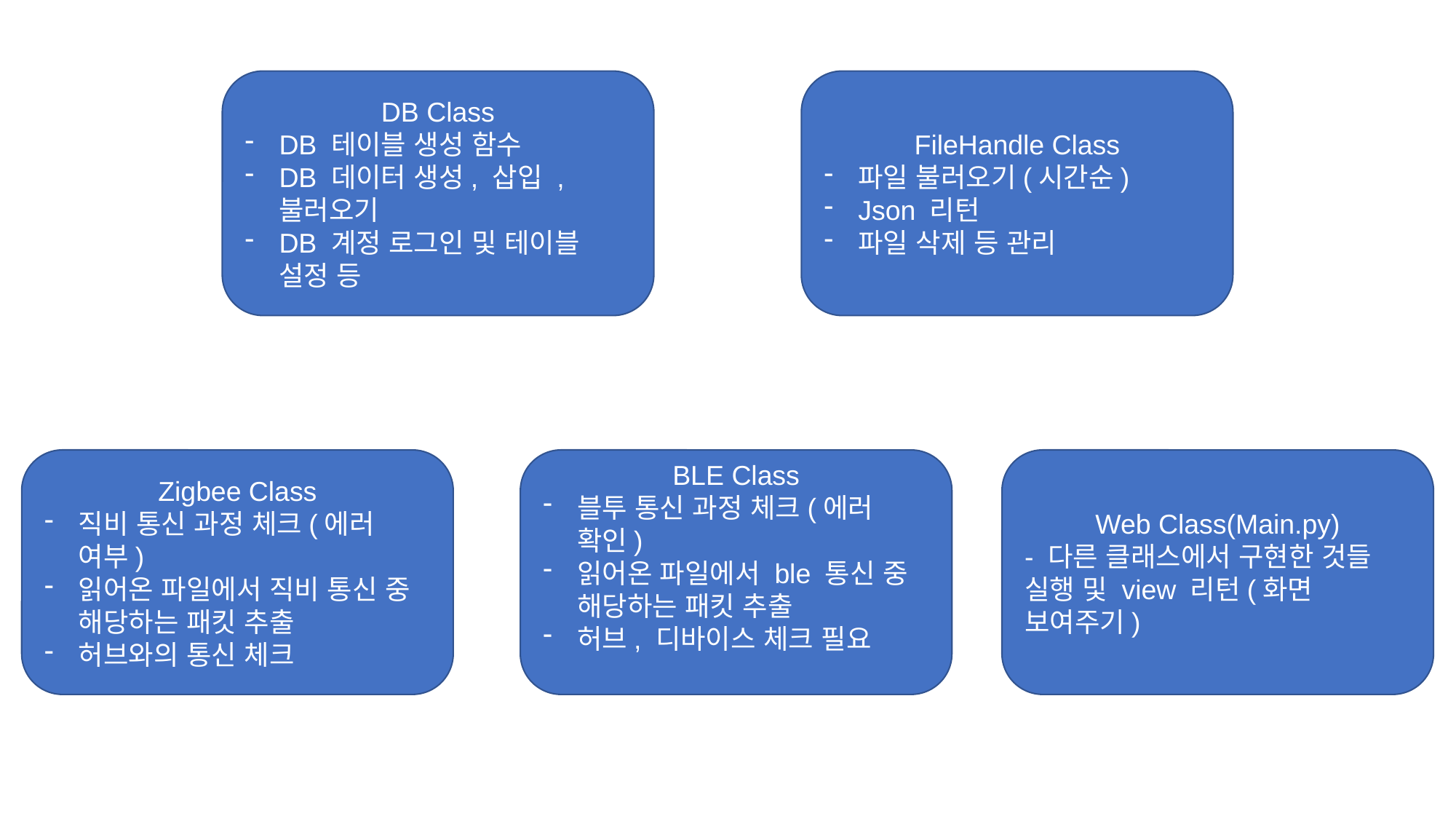

DB Class
DB 테이블 생성 함수
DB 데이터 생성, 삽입 , 불러오기
DB 계정 로그인 및 테이블 설정 등

FileHandle Class
파일 불러오기(시간순)
Json 리턴
파일 삭제 등 관리
Zigbee Class
직비 통신 과정 체크(에러 여부)
읽어온 파일에서 직비 통신 중 해당하는 패킷 추출
허브와의 통신 체크
BLE Class
블투 통신 과정 체크(에러 확인)
읽어온 파일에서 ble 통신 중 해당하는 패킷 추출
허브, 디바이스 체크 필요

Web Class(Main.py)
- 다른 클래스에서 구현한 것들 실행 및 view 리턴(화면 보여주기)